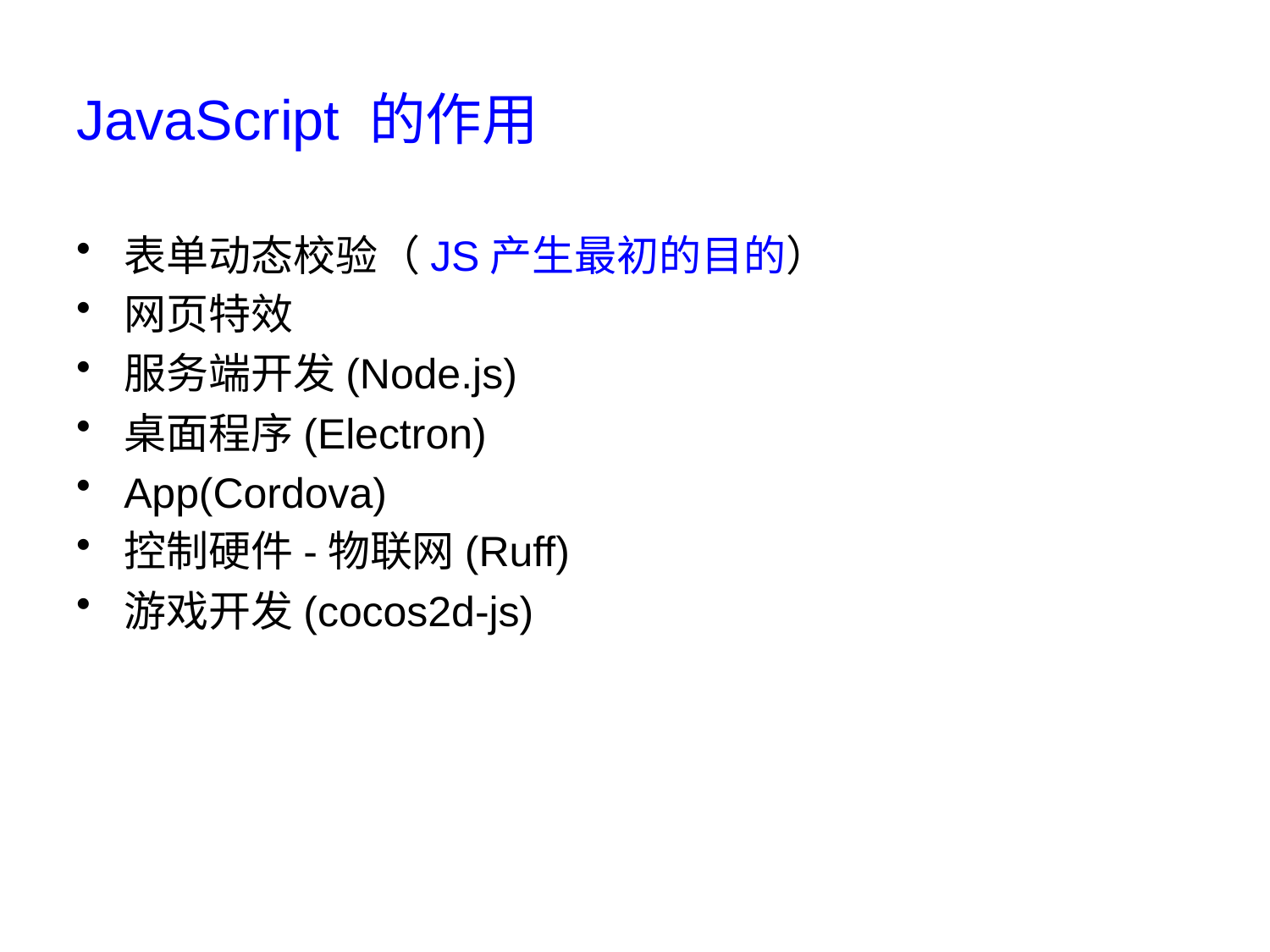

# JavaScript 的作用
表单动态校验（JS产生最初的目的）
网页特效
服务端开发(Node.js)
桌面程序(Electron)
App(Cordova)
控制硬件-物联网(Ruff)
游戏开发(cocos2d-js)